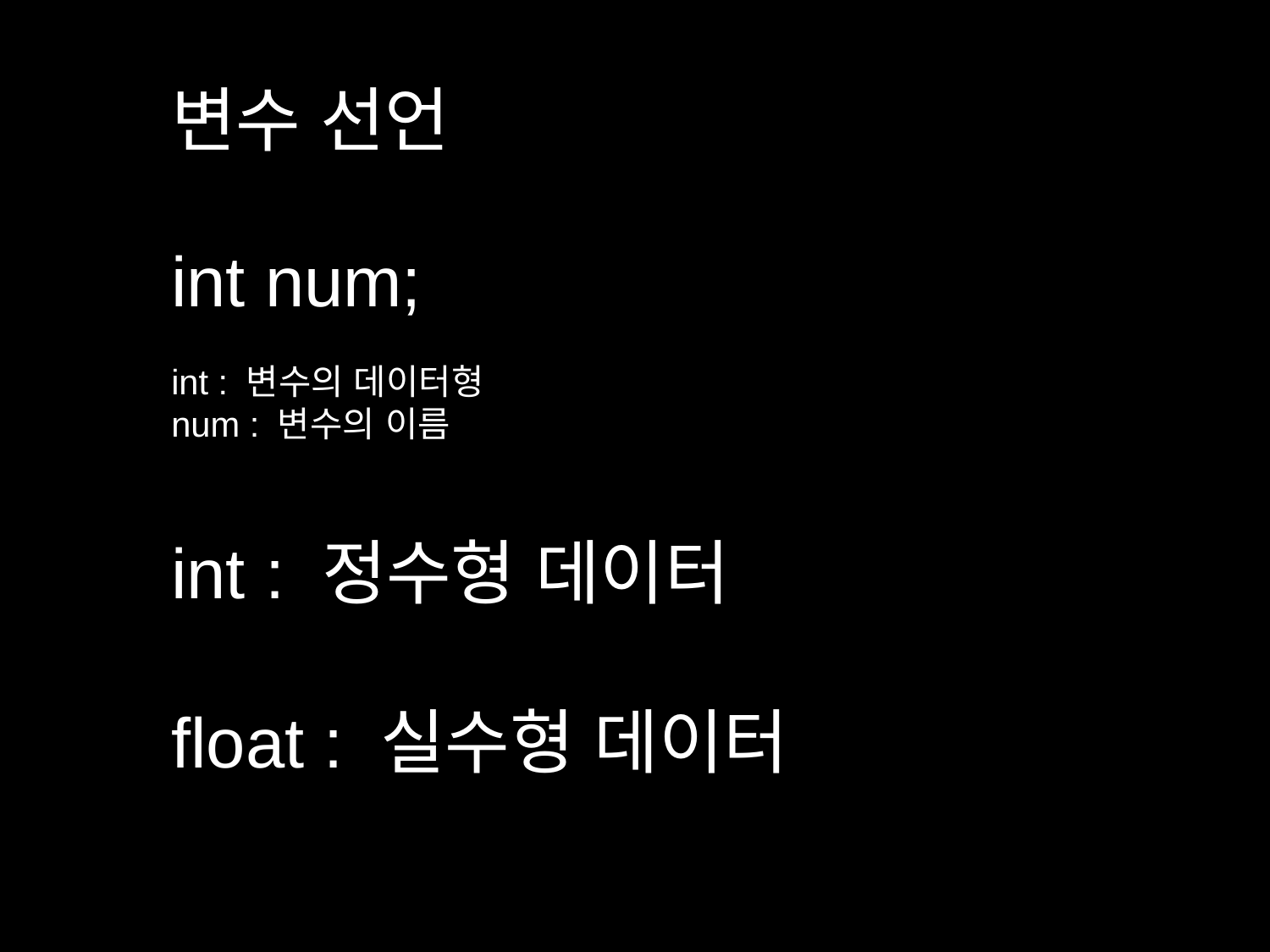

변수 선언

int num;

int : 변수의 데이터형
num : 변수의 이름

int : 정수형 데이터

float : 실수형 데이터